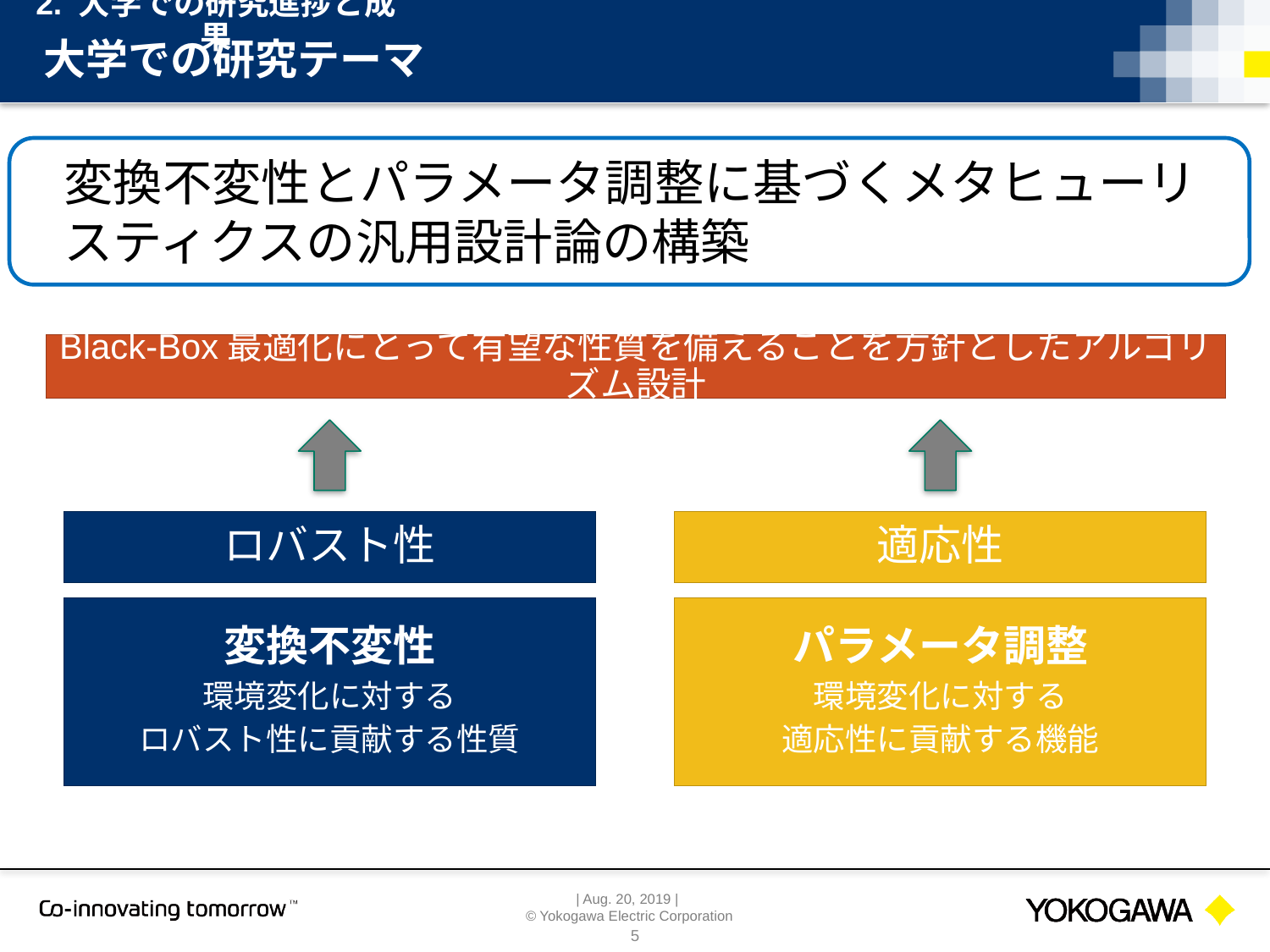

2. 大学での研究進捗と成果
# 大学での研究テーマ

変換不変性とパラメータ調整に基づくメタヒューリスティクスの汎用設計論の構築
Black-Box最適化にとって有望な性質を備えることを方針としたアルゴリズム設計

ロバスト性
適応性
変換不変性
環境変化に対する
ロバスト性に貢献する性質
パラメータ調整
環境変化に対する
適応性に貢献する機能
5